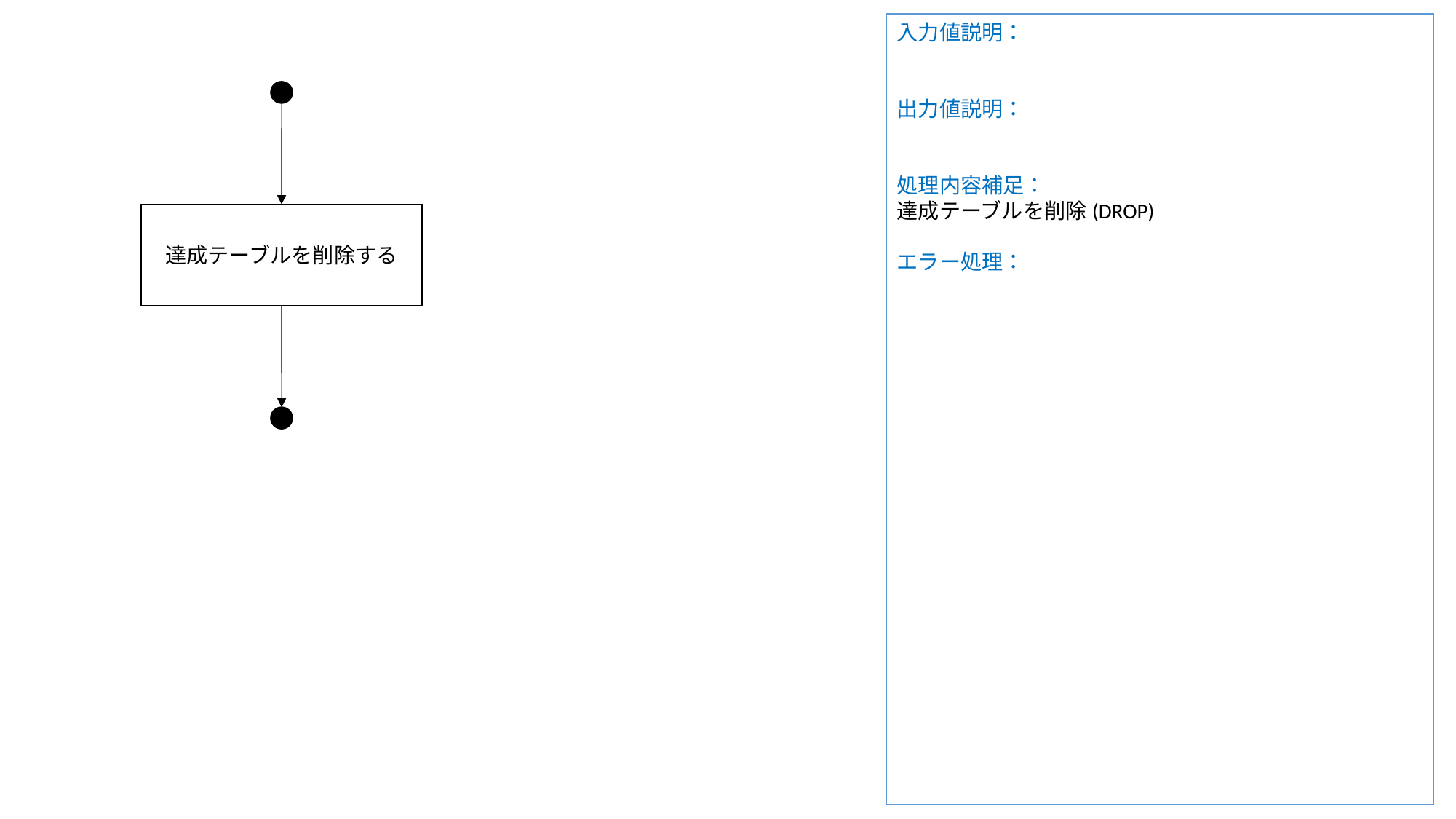

入力値説明：

出力値説明：

処理内容補足：
達成テーブルを削除(DROP)

エラー処理：

達成テーブルを削除する